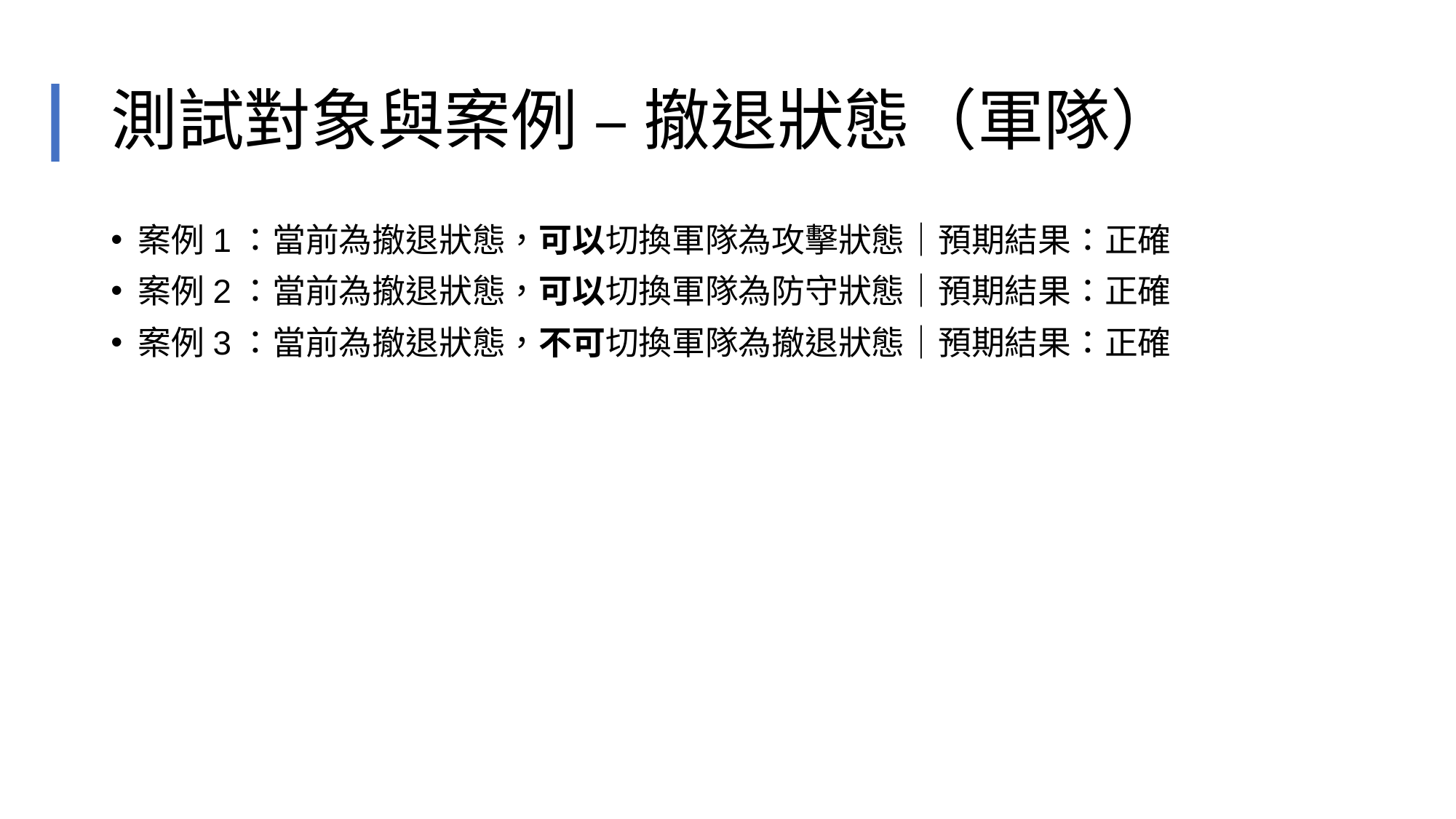

# 測試對象與案例 – 撤退狀態（軍隊）

案例1：當前為撤退狀態，可以切換軍隊為攻擊狀態｜預期結果：正確
案例2：當前為撤退狀態，可以切換軍隊為防守狀態｜預期結果：正確
案例3：當前為撤退狀態，不可切換軍隊為撤退狀態｜預期結果：正確